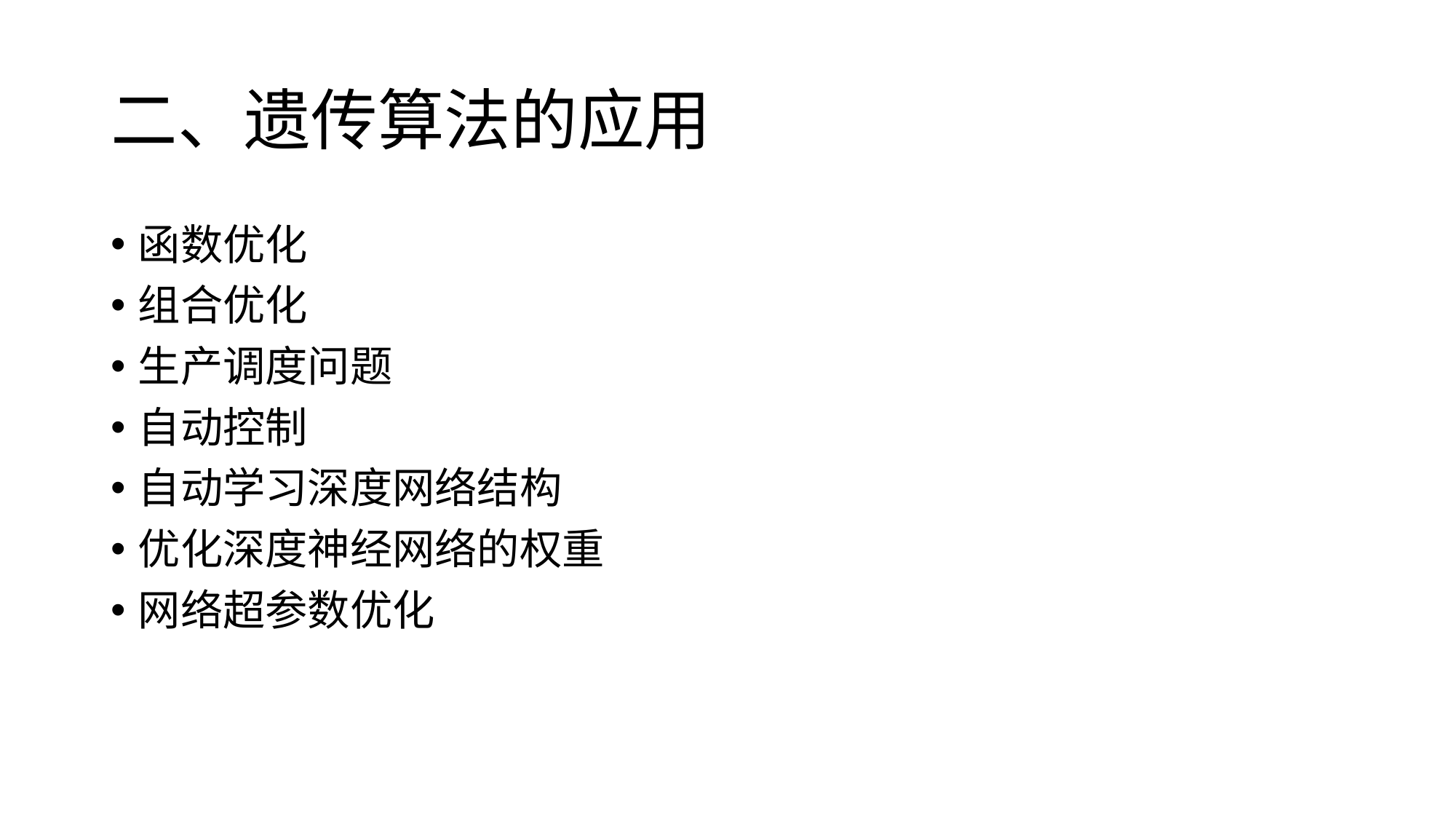

# 二、遗传算法的应用
函数优化
组合优化
生产调度问题
自动控制
自动学习深度网络结构
优化深度神经网络的权重
网络超参数优化